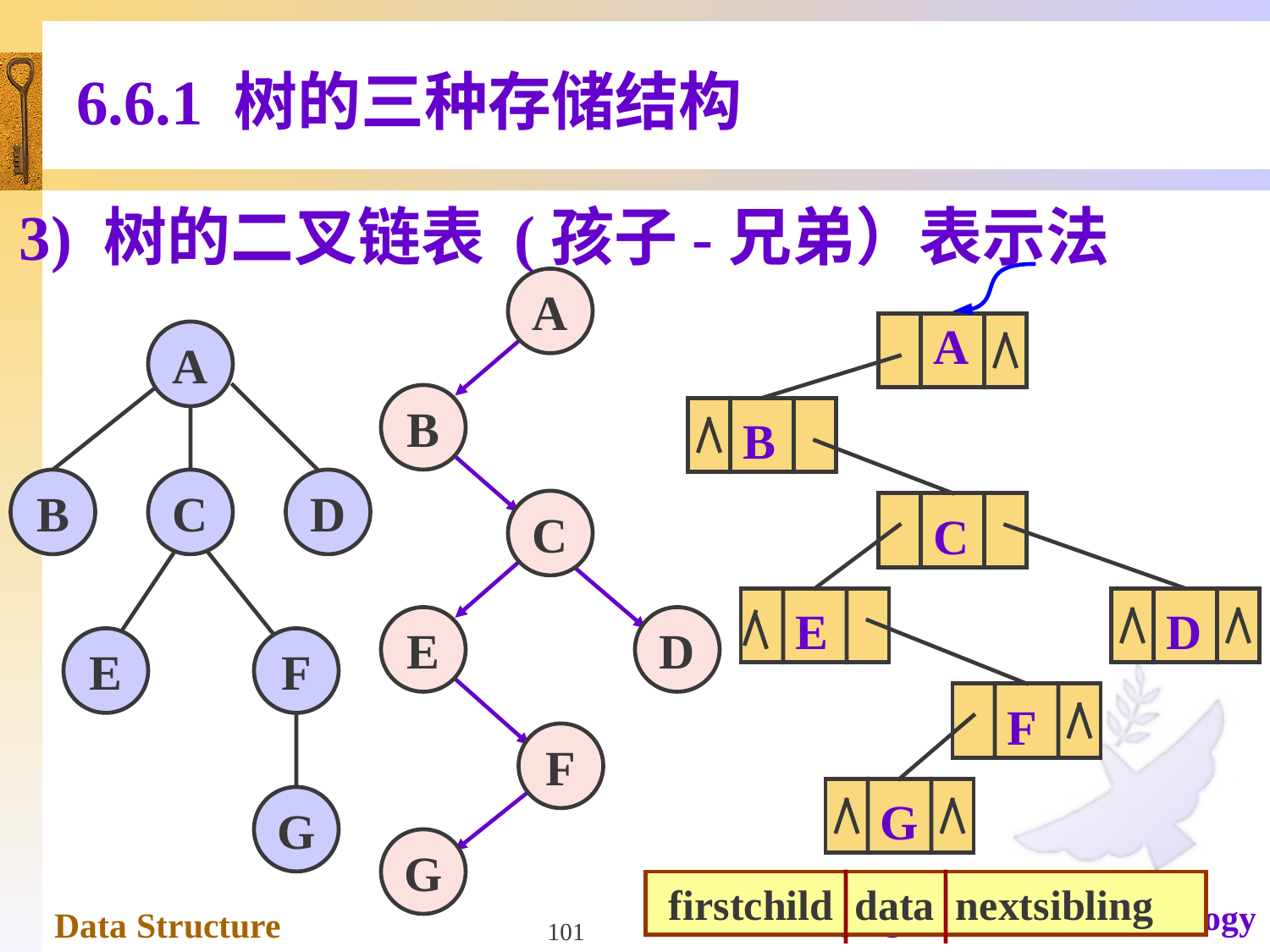

# 6.6.1 树的三种存储结构
3) 树的二叉链表 (孩子-兄弟）表示法

A
B
C
E
D
F
G
A

B

C

E
D

F

G
A

B
C
D

E
F

G
 firstchild  data  nextsibling

101